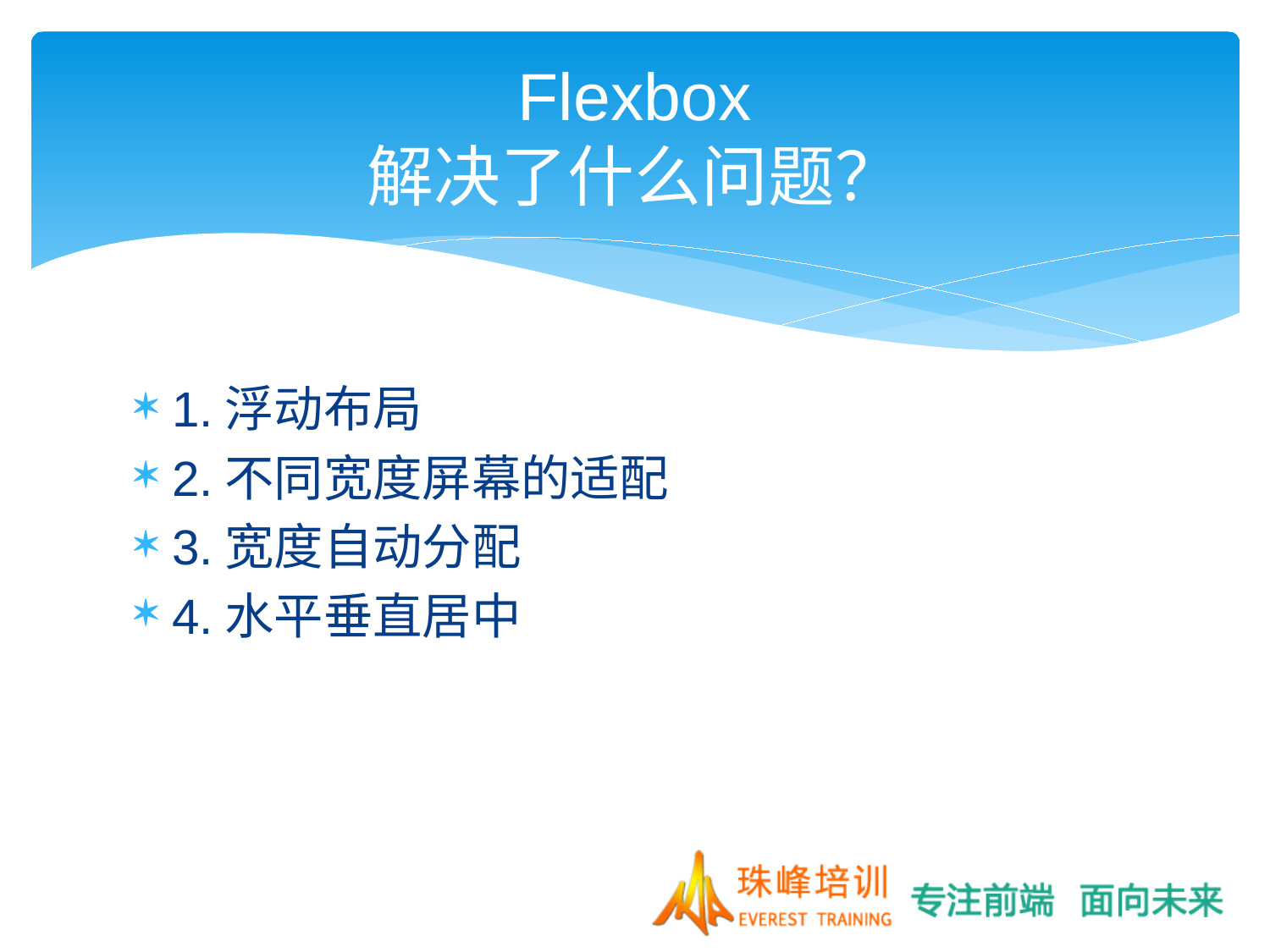

# Flexbox 解决了什么问题？
1.浮动布局
2.不同宽度屏幕的适配
3.宽度自动分配
4.水平垂直居中